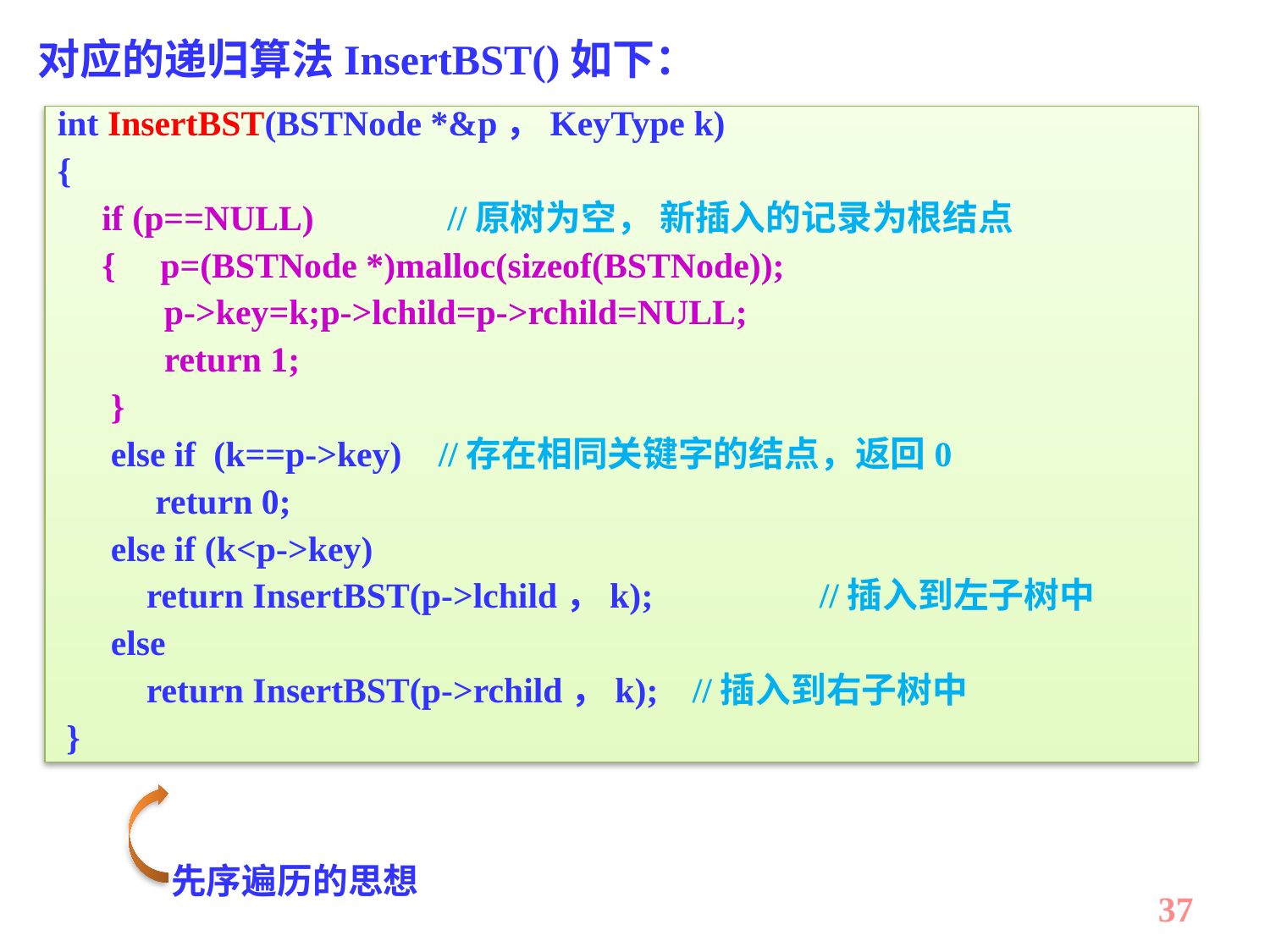

对应的递归算法InsertBST()如下：
int InsertBST(BSTNode *&p，KeyType k)
{
     if (p==NULL)	 //原树为空， 新插入的记录为根结点
     {     p=(BSTNode *)malloc(sizeof(BSTNode));
            p->key=k;p->lchild=p->rchild=NULL;
            return 1;
      }
      else if  (k==p->key) 	//存在相同关键字的结点，返回0
           return 0;
      else if (k<p->key)
          return InsertBST(p->lchild，k);　	//插入到左子树中
      else
          return InsertBST(p->rchild，k);  	//插入到右子树中
 }

先序遍历的思想
37